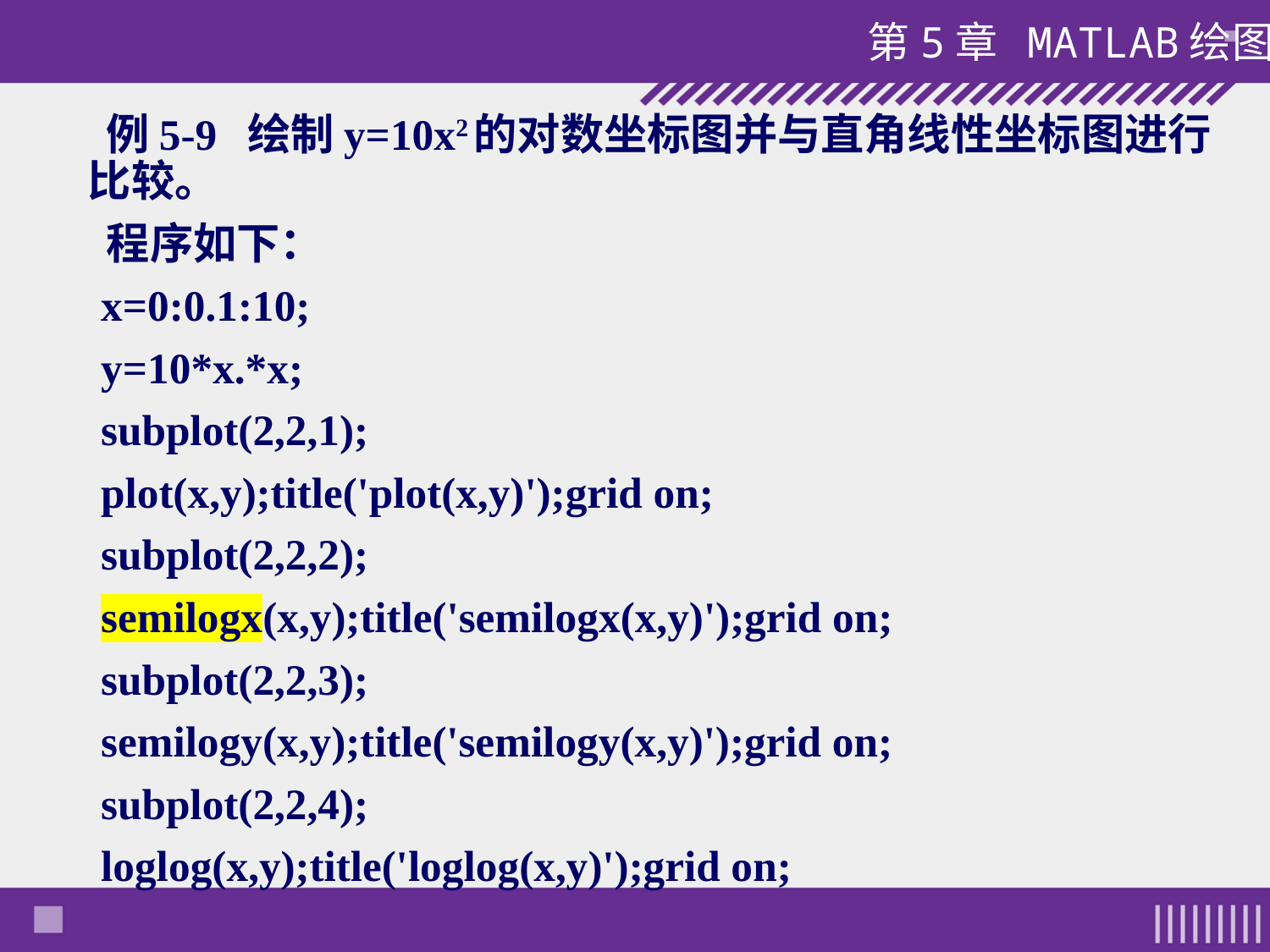

#
    例5-9  绘制y=10x2的对数坐标图并与直角线性坐标图进行比较。
    程序如下：
    x=0:0.1:10;
    y=10*x.*x;
    subplot(2,2,1);
    plot(x,y);title('plot(x,y)');grid on;
    subplot(2,2,2);
    semilogx(x,y);title('semilogx(x,y)');grid on;
    subplot(2,2,3);
    semilogy(x,y);title('semilogy(x,y)');grid on;
    subplot(2,2,4);
    loglog(x,y);title('loglog(x,y)');grid on;